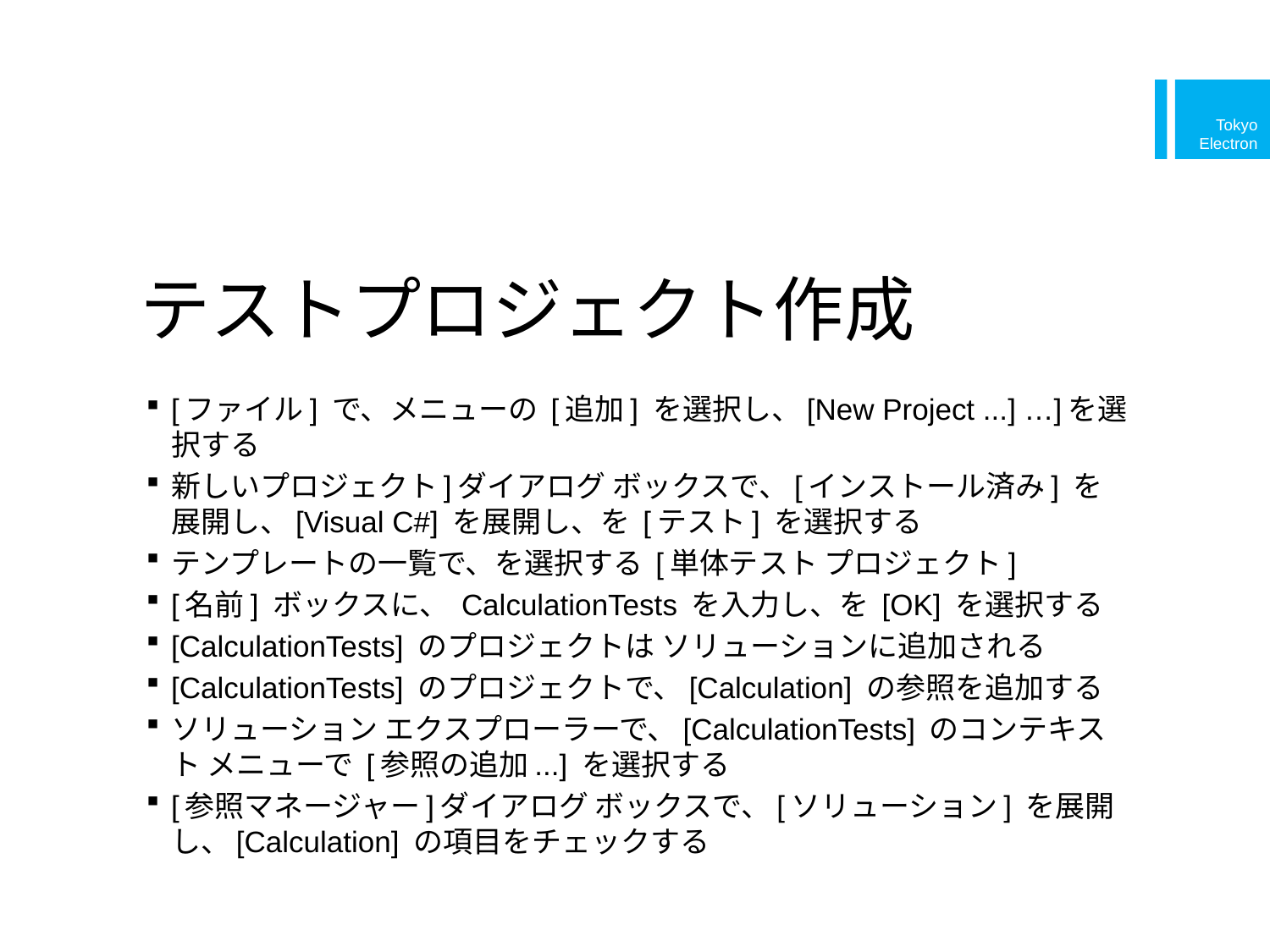

# テストプロジェクト作成
[ファイル] で、メニューの [追加] を選択し、[New Project ...] …]を選択する
新しいプロジェクト]ダイアログ ボックスで、[インストール済み] を展開し、[Visual C#] を展開し、を [テスト] を選択する
テンプレートの一覧で、を選択する [単体テスト プロジェクト]
[名前] ボックスに、 CalculationTests を入力し、を [OK] を選択する
[CalculationTests] のプロジェクトは ソリューションに追加される
[CalculationTests] のプロジェクトで、[Calculation] の参照を追加する
ソリューション エクスプローラーで、[CalculationTests] のコンテキスト メニューで [参照の追加...] を選択する
[参照マネージャー]ダイアログ ボックスで、[ソリューション] を展開し、[Calculation] の項目をチェックする